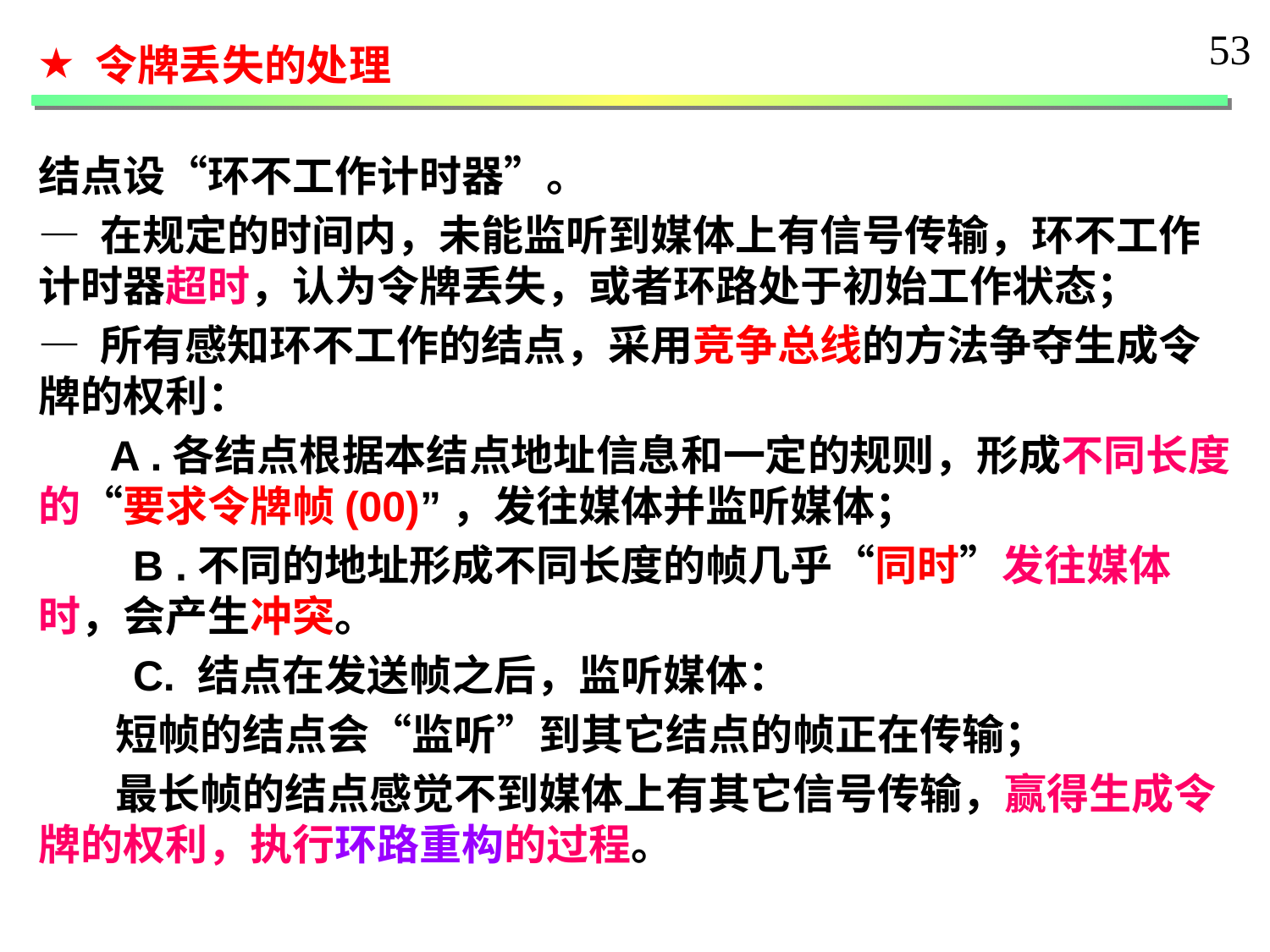

53
 令牌丢失的处理

结点设“环不工作计时器”。
— 在规定的时间内，未能监听到媒体上有信号传输，环不工作计时器超时，认为令牌丢失，或者环路处于初始工作状态；
— 所有感知环不工作的结点，采用竞争总线的方法争夺生成令牌的权利：
　  A .各结点根据本结点地址信息和一定的规则，形成不同长度的“要求令牌帧(00)”，发往媒体并监听媒体；
　　B .不同的地址形成不同长度的帧几乎“同时”发往媒体时，会产生冲突。
　　C. 结点在发送帧之后，监听媒体：
       短帧的结点会“监听”到其它结点的帧正在传输；
       最长帧的结点感觉不到媒体上有其它信号传输，赢得生成令牌的权利，执行环路重构的过程。